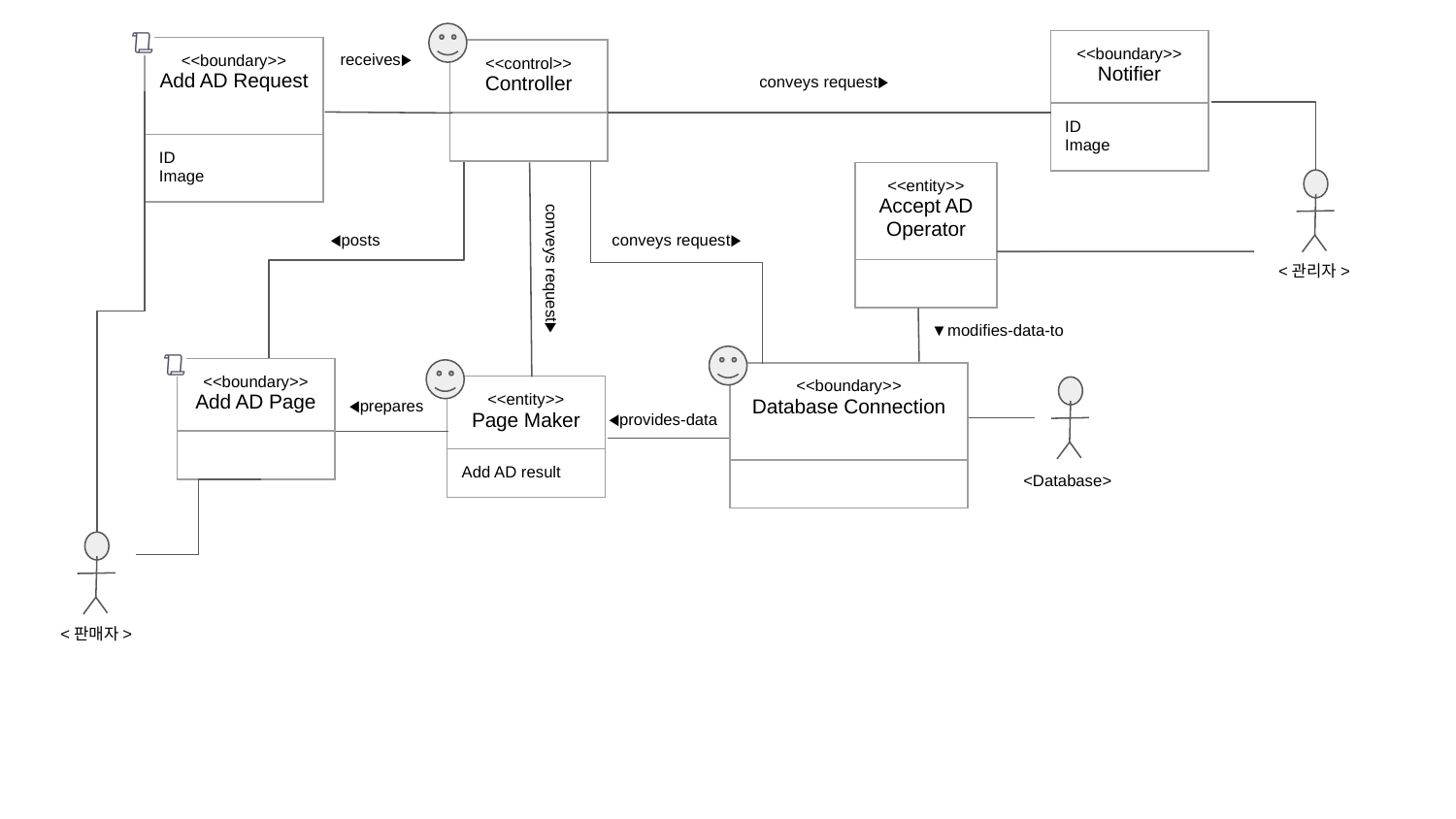

📜

| <<boundary>> Notifier |
| --- |
| ID Image |
| <<boundary>> Add AD Request |
| --- |
| ID Image |
| <<control>> Controller |
| --- |
|  |
receives▶
conveys request▶
| <<entity>> Accept AD Operator |
| --- |
|  |

conveys request▶
◀posts
conveys request▶
  <관리자>
▼modifies-data-to
📜

| <<boundary>> Add AD Page |
| --- |
|  |

| <<boundary>> Database Connection |
| --- |
|  |
| <<entity>> Page Maker |
| --- |
| Add AD result |

◀prepares
◀provides-data
<Database>

<판매자>